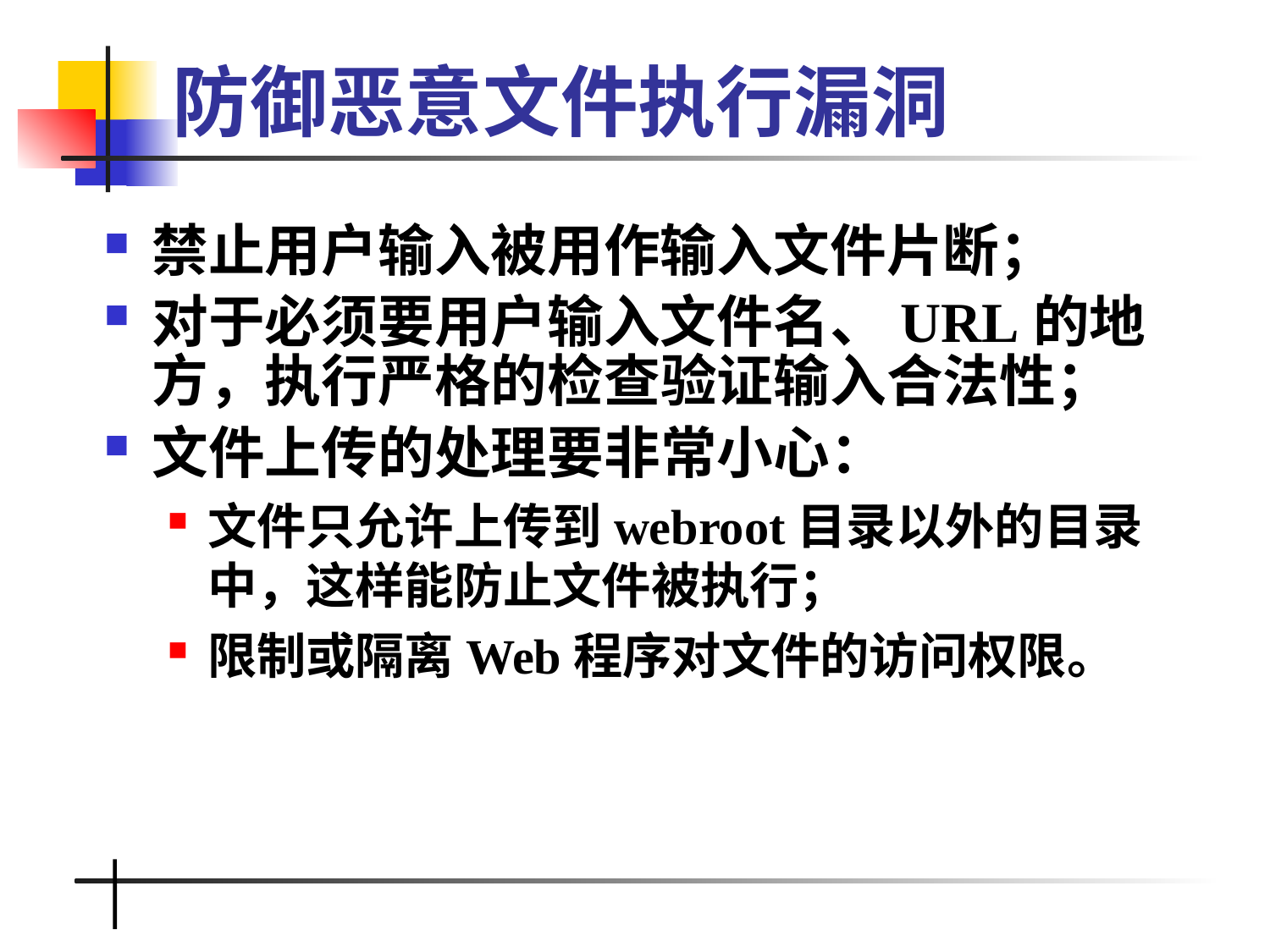

# 防御恶意文件执行漏洞
禁止用户输入被用作输入文件片断；
对于必须要用户输入文件名、URL的地方，执行严格的检查验证输入合法性；
文件上传的处理要非常小心：
文件只允许上传到webroot目录以外的目录中，这样能防止文件被执行；
限制或隔离Web程序对文件的访问权限。